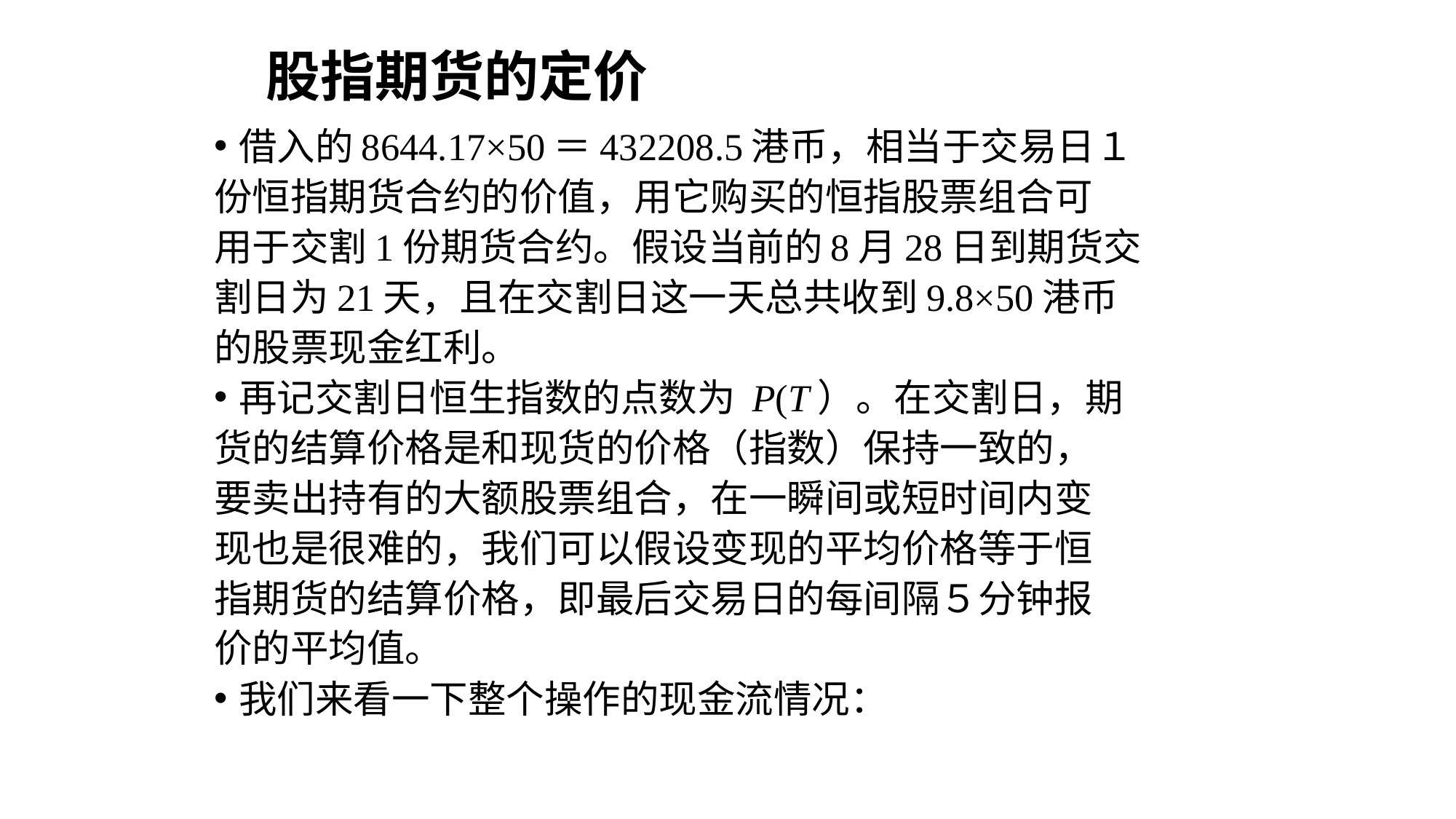

# 股指期货的定价
借入的8644.17×50＝432208.5港币，相当于交易日１
份恒指期货合约的价值，用它购买的恒指股票组合可
用于交割1份期货合约。假设当前的8月28日到期货交
割日为21天，且在交割日这一天总共收到9.8×50港币
的股票现金红利。
再记交割日恒生指数的点数为 P(T）。在交割日，期
货的结算价格是和现货的价格（指数）保持一致的，
要卖出持有的大额股票组合，在一瞬间或短时间内变
现也是很难的，我们可以假设变现的平均价格等于恒
指期货的结算价格，即最后交易日的每间隔５分钟报
价的平均值。
我们来看一下整个操作的现金流情况：